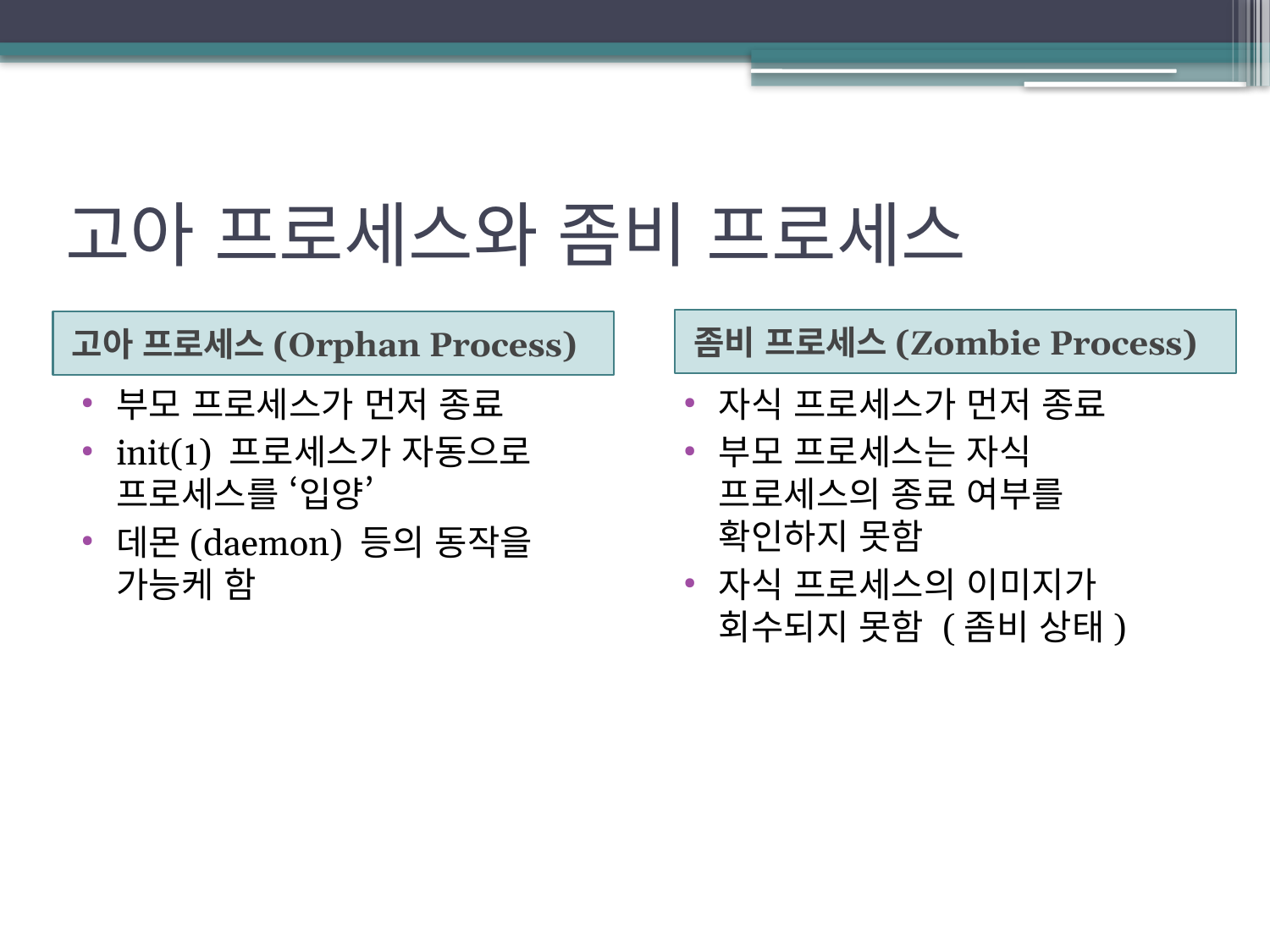

# 고아 프로세스와 좀비 프로세스
좀비 프로세스(Zombie Process)
고아 프로세스(Orphan Process)
부모 프로세스가 먼저 종료
init(1) 프로세스가 자동으로 프로세스를 ‘입양’
데몬(daemon) 등의 동작을 가능케 함
자식 프로세스가 먼저 종료
부모 프로세스는 자식 프로세스의 종료 여부를 확인하지 못함
자식 프로세스의 이미지가 회수되지 못함 (좀비 상태)